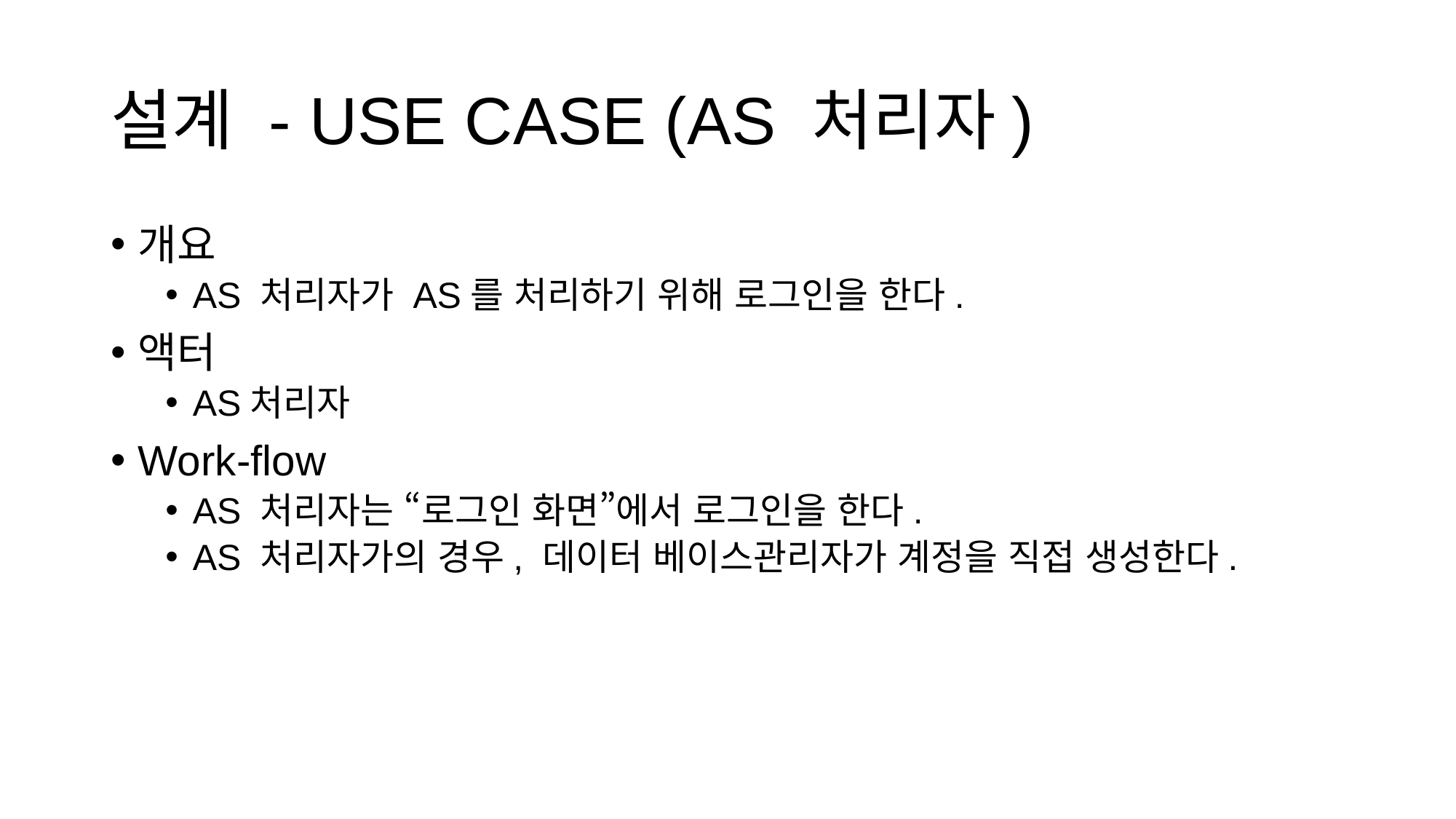

# 설계 - USE CASE (AS 처리자)
개요
AS 처리자가 AS를 처리하기 위해 로그인을 한다.
액터
AS처리자
Work-flow
AS 처리자는 “로그인 화면”에서 로그인을 한다.
AS 처리자가의 경우, 데이터 베이스관리자가 계정을 직접 생성한다.